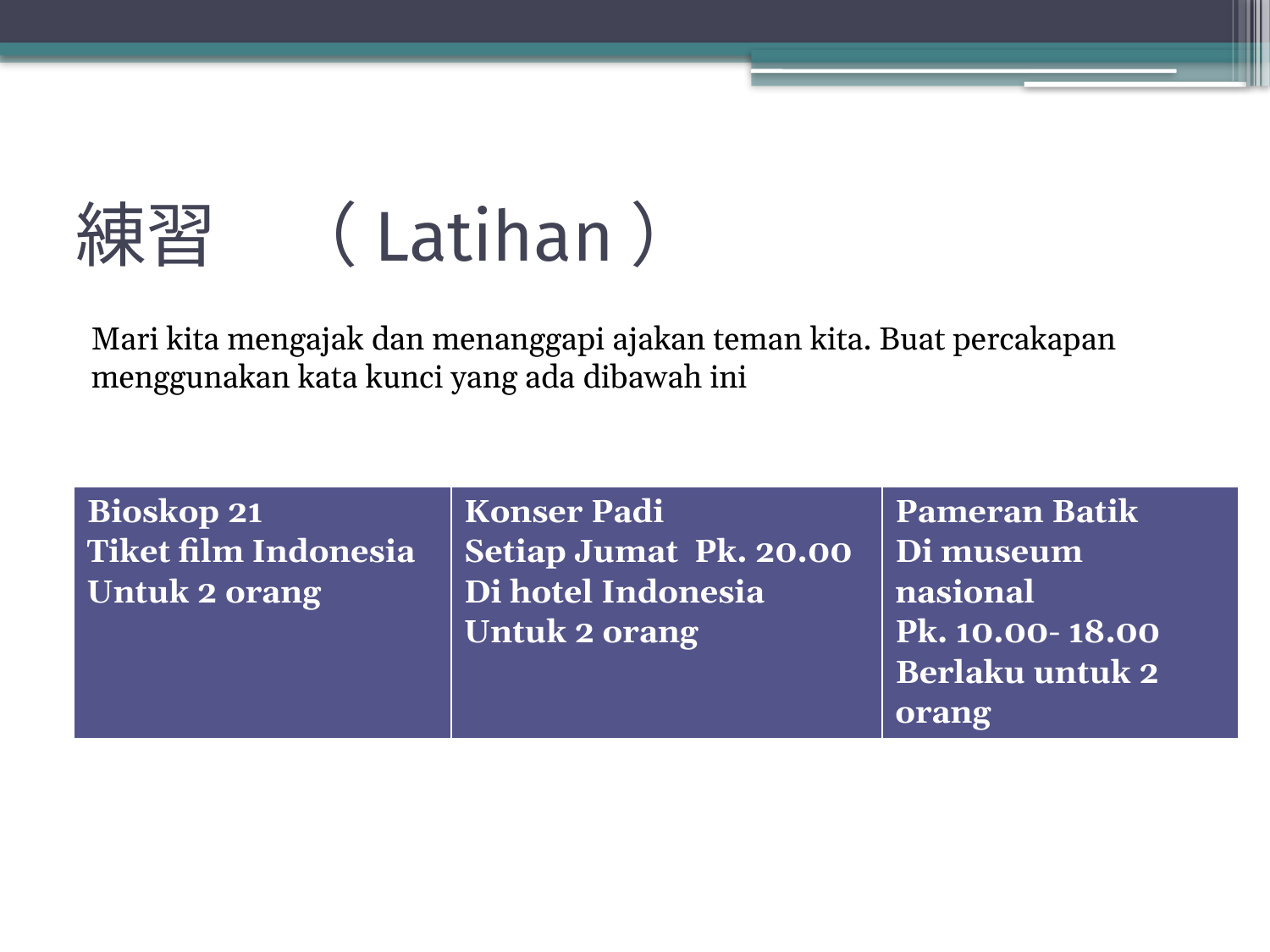

# 練習　（Latihan）
Mari kita mengajak dan menanggapi ajakan teman kita. Buat percakapan menggunakan kata kunci yang ada dibawah ini
| Bioskop 21 Tiket film Indonesia Untuk 2 orang | Konser Padi Setiap Jumat Pk. 20.00 Di hotel Indonesia Untuk 2 orang | Pameran Batik Di museum nasional Pk. 10.00- 18.00 Berlaku untuk 2 orang |
| --- | --- | --- |